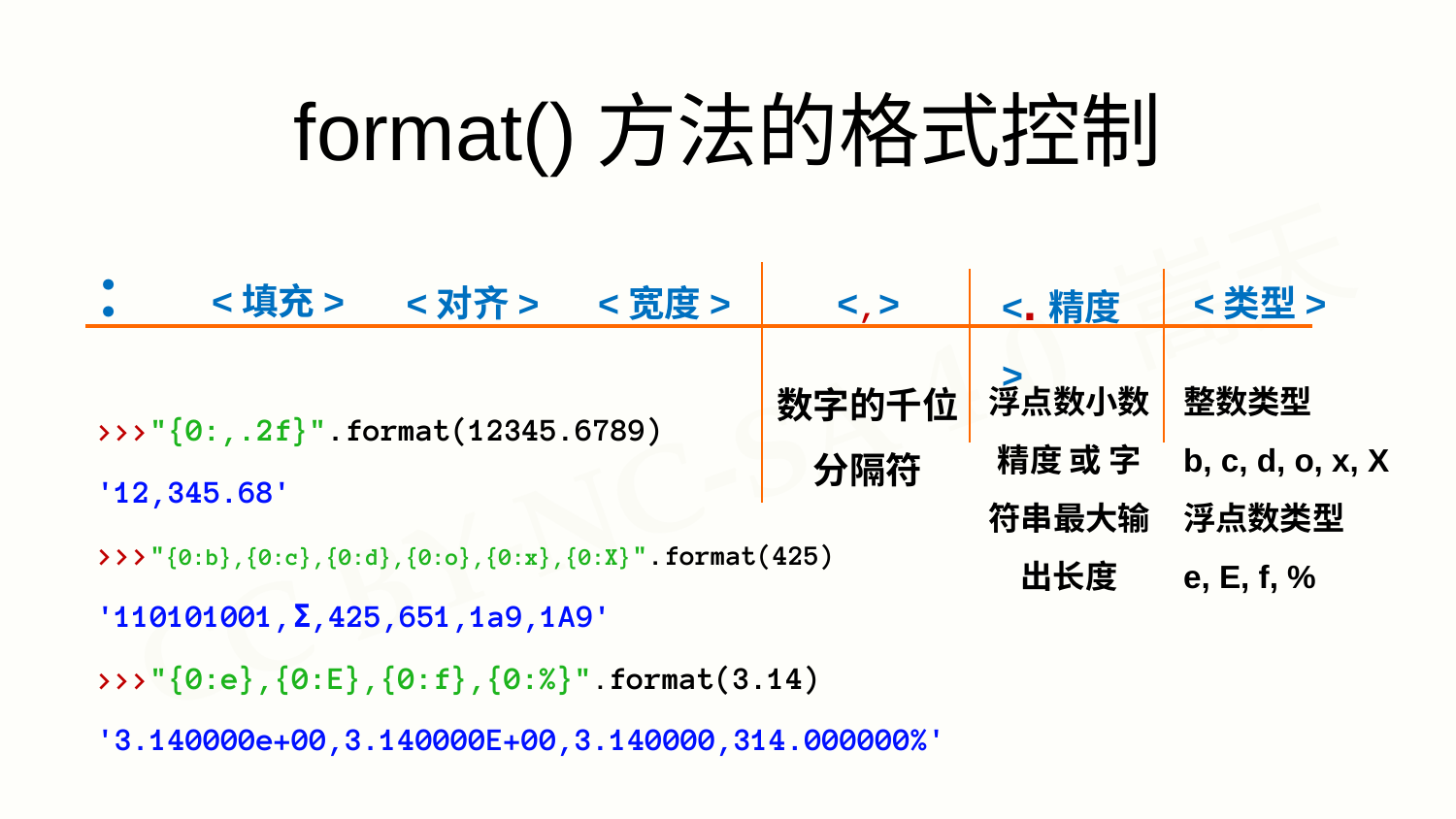

format()方法的格式控制
：
<.精度>
<填充>
<类型>
<,>
<宽度>
<对齐>
数字的千位分隔符
浮点数小数精度 或 字符串最大输出长度
整数类型
b, c, d, o, x, X
浮点数类型
e, E, f, %
>>>"{0:,.2f}".format(12345.6789)
'12,345.68'
>>>"{0:b},{0:c},{0:d},{0:o},{0:x},{0:X}".format(425)
'110101001,Ʃ,425,651,1a9,1A9'
>>>"{0:e},{0:E},{0:f},{0:%}".format(3.14)
'3.140000e+00,3.140000E+00,3.140000,314.000000%'